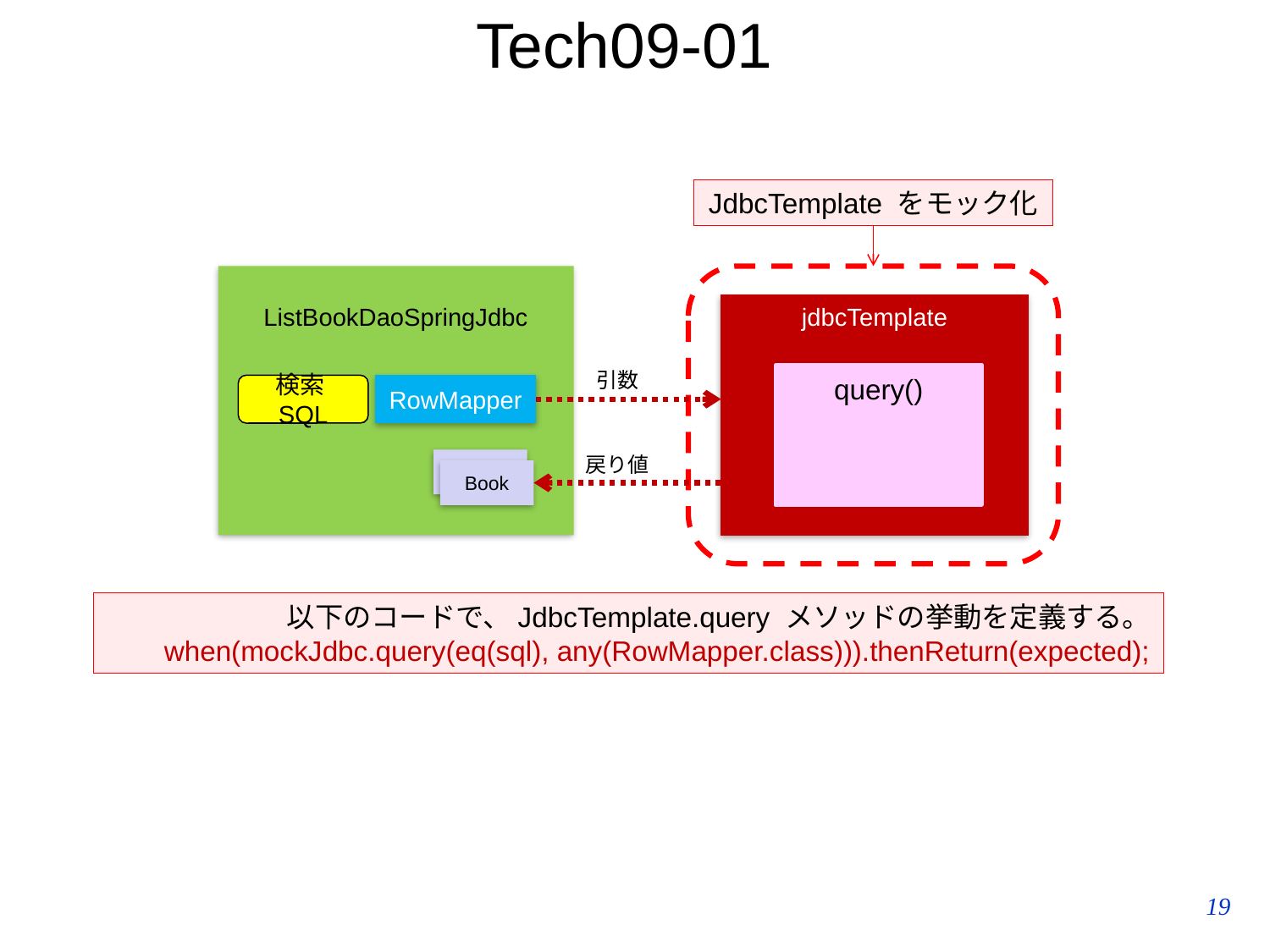

# Tech09-01
JdbcTemplate をモック化

ListBookDaoSpringJdbc
jdbcTemplate
引数
query()
検索SQL
RowMapper
戻り値
Book
Book
以下のコードで、JdbcTemplate.query メソッドの挙動を定義する。
when(mockJdbc.query(eq(sql), any(RowMapper.class))).thenReturn(expected);
19